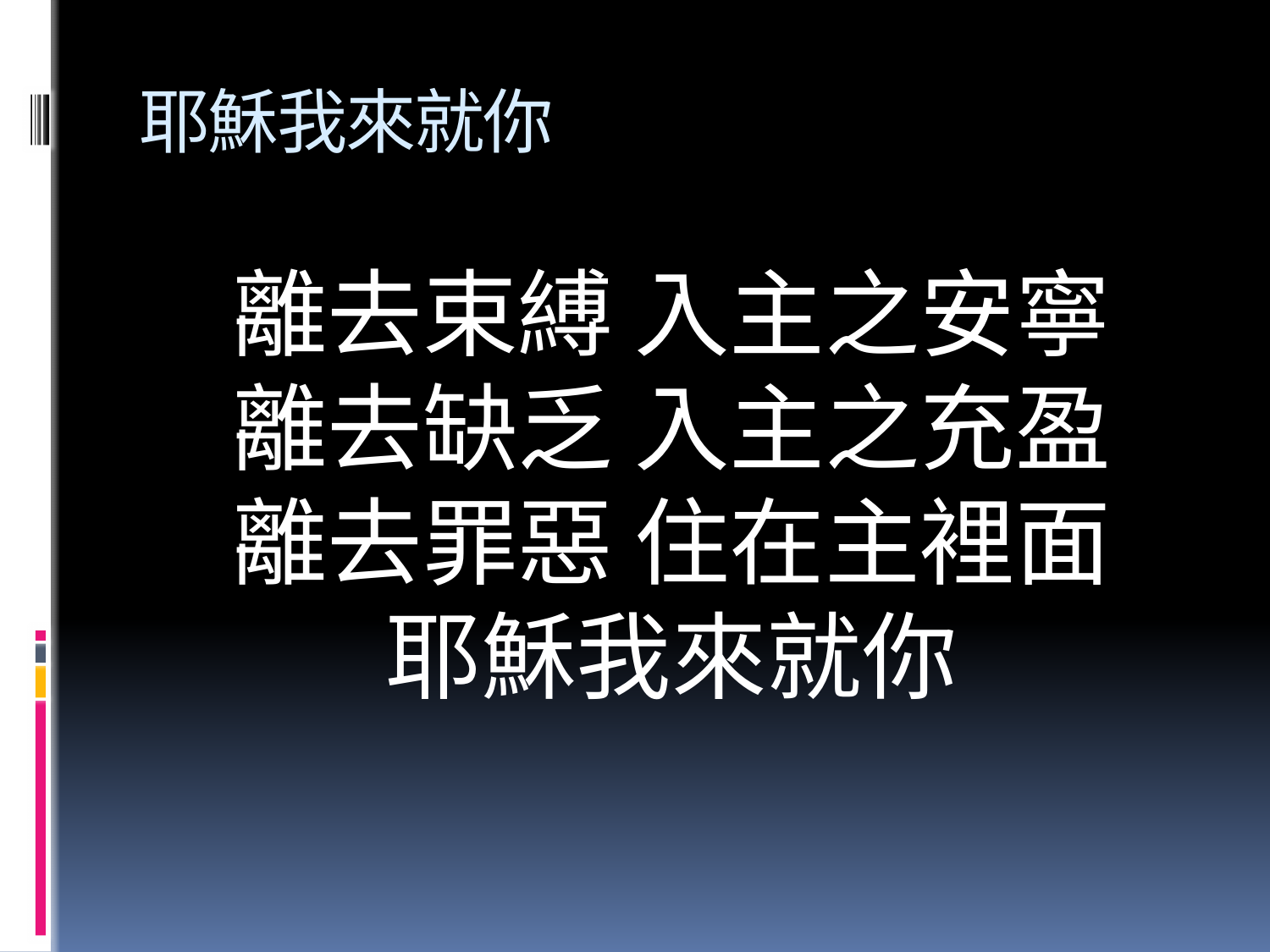

# 耶穌我來就你
離去束縛 入主之安寧
離去缺乏 入主之充盈
離去罪惡 住在主裡面
耶穌我來就你